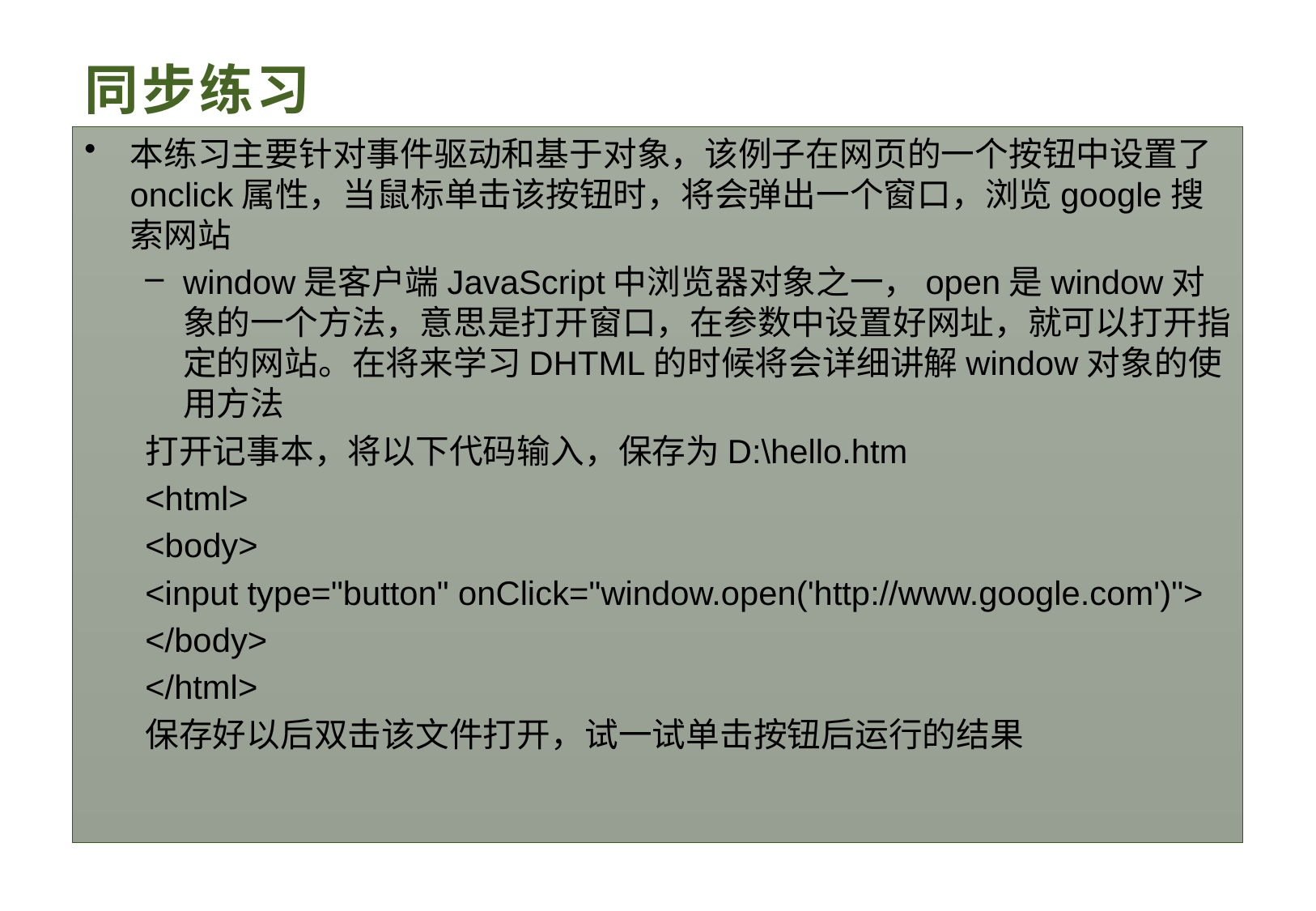

# 同步练习
本练习主要针对事件驱动和基于对象，该例子在网页的一个按钮中设置了onclick属性，当鼠标单击该按钮时，将会弹出一个窗口，浏览google搜索网站
window是客户端JavaScript中浏览器对象之一，open是window对象的一个方法，意思是打开窗口，在参数中设置好网址，就可以打开指定的网站。在将来学习DHTML的时候将会详细讲解window对象的使用方法
打开记事本，将以下代码输入，保存为D:\hello.htm
<html>
<body>
<input type="button" onClick="window.open('http://www.google.com')">
</body>
</html>
保存好以后双击该文件打开，试一试单击按钮后运行的结果